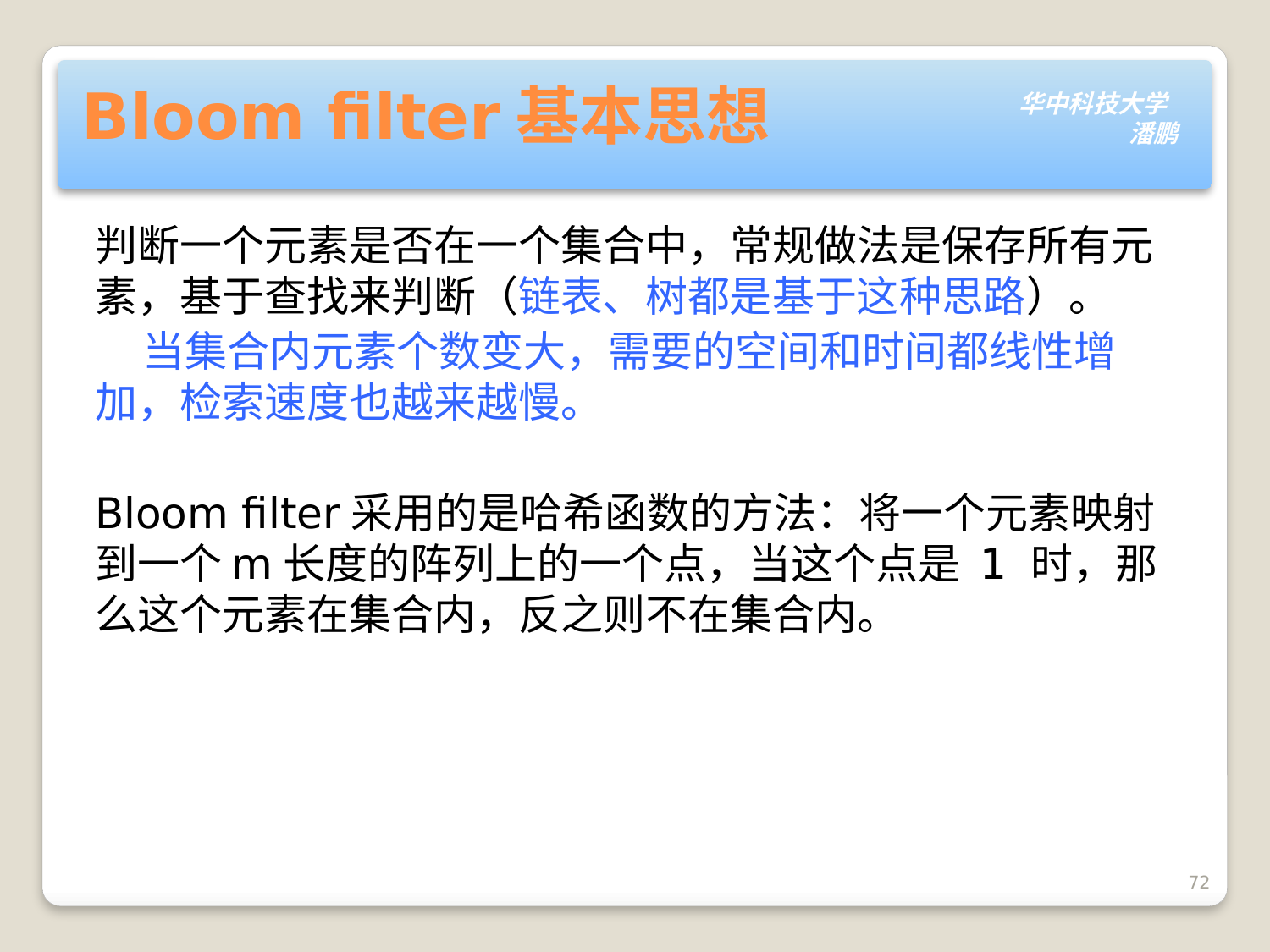

# Bloom filter基本思想
判断一个元素是否在一个集合中，常规做法是保存所有元素，基于查找来判断（链表、树都是基于这种思路）。
    当集合内元素个数变大，需要的空间和时间都线性增加，检索速度也越来越慢。

Bloom filter采用的是哈希函数的方法：将一个元素映射到一个m长度的阵列上的一个点，当这个点是 1 时，那么这个元素在集合内，反之则不在集合内。
72